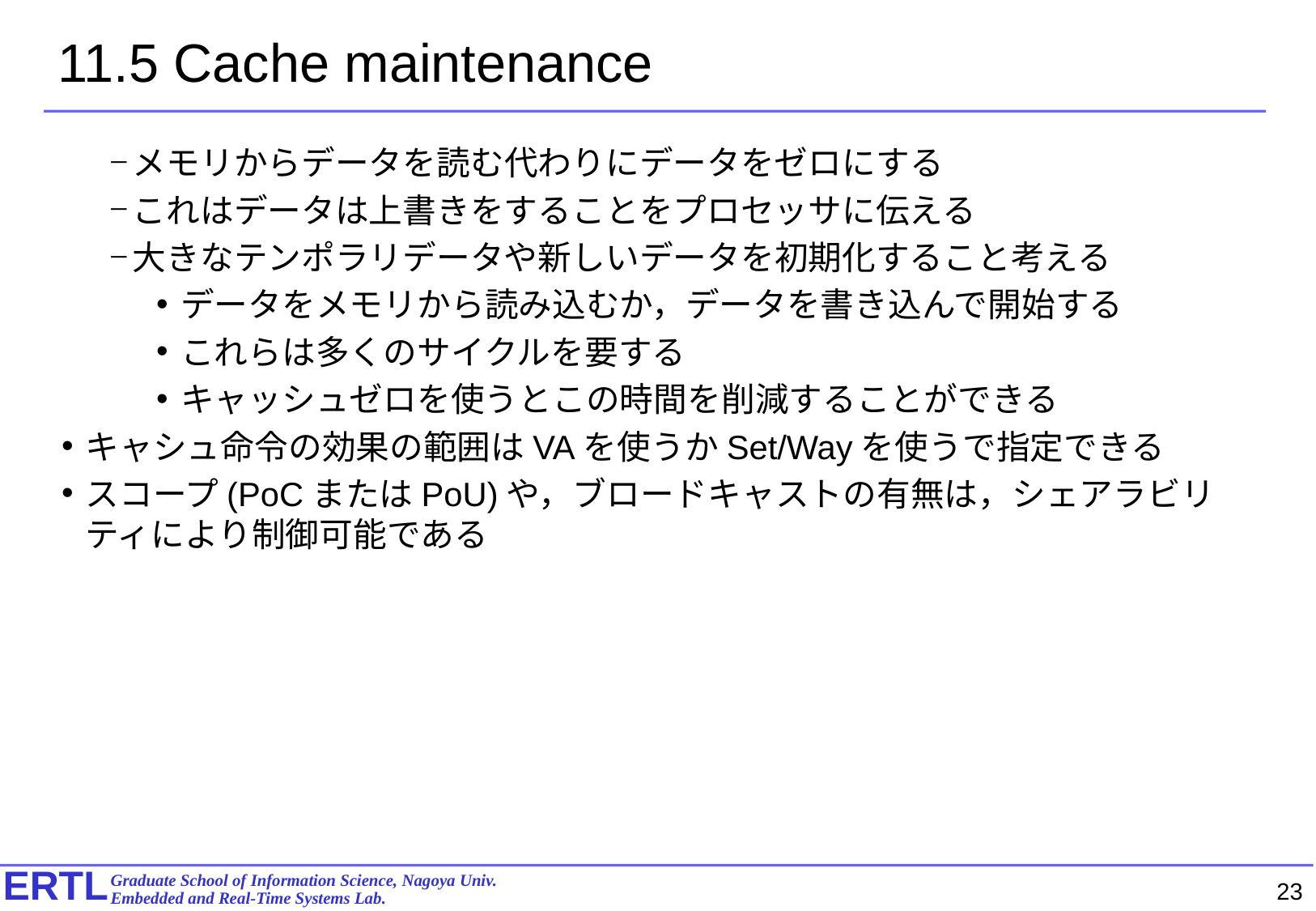

# 11.5 Cache maintenance
メモリからデータを読む代わりにデータをゼロにする
これはデータは上書きをすることをプロセッサに伝える
大きなテンポラリデータや新しいデータを初期化すること考える
データをメモリから読み込むか，データを書き込んで開始する
これらは多くのサイクルを要する
キャッシュゼロを使うとこの時間を削減することができる
キャシュ命令の効果の範囲はVAを使うかSet/Wayを使うで指定できる
スコープ(PoCまたはPoU)や，ブロードキャストの有無は，シェアラビリティにより制御可能である

23